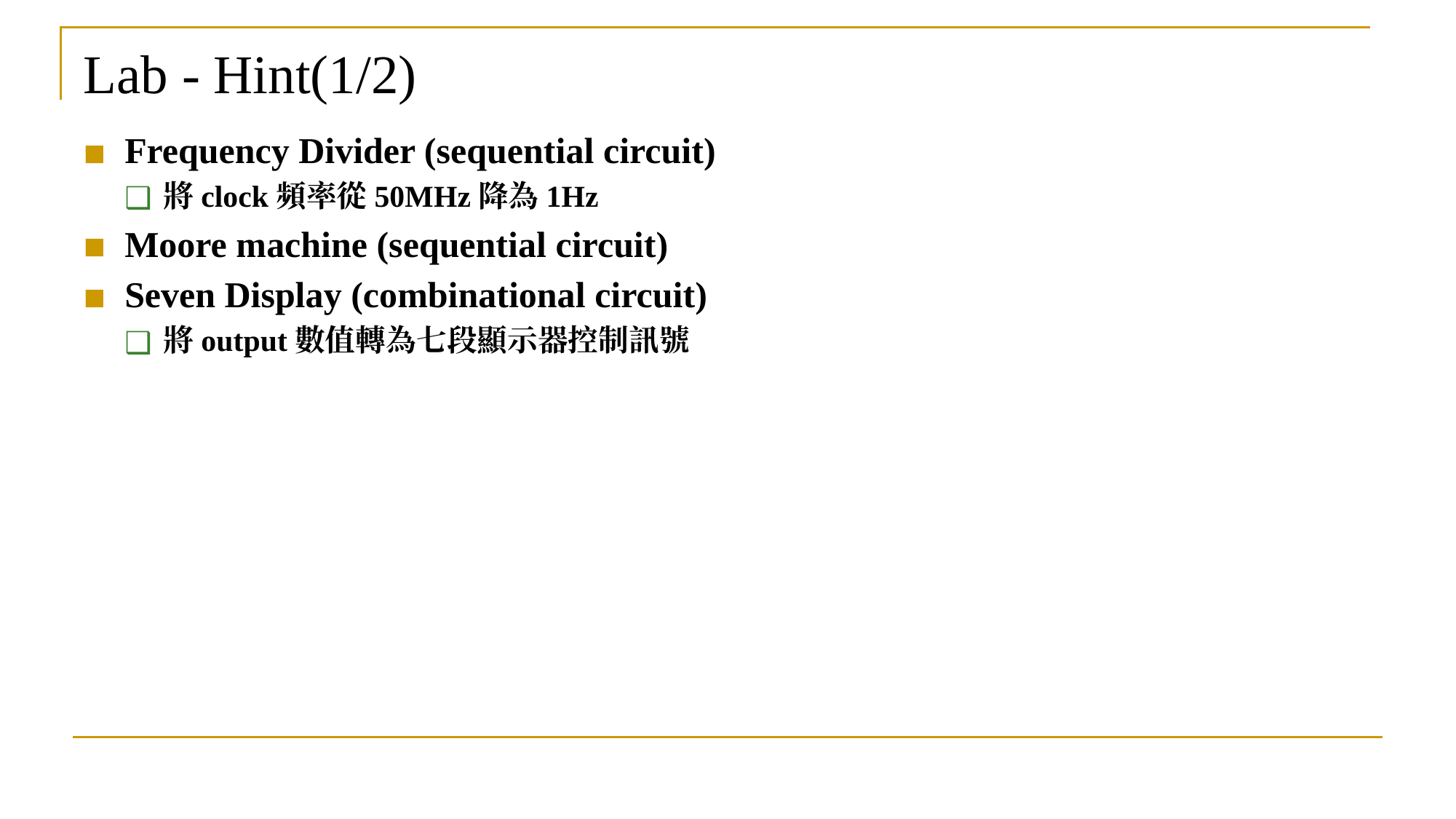

# Lab - Hint(1/2)
Frequency Divider (sequential circuit)
將clock頻率從50MHz降為1Hz
Moore machine (sequential circuit)
Seven Display (combinational circuit)
將output數值轉為七段顯示器控制訊號